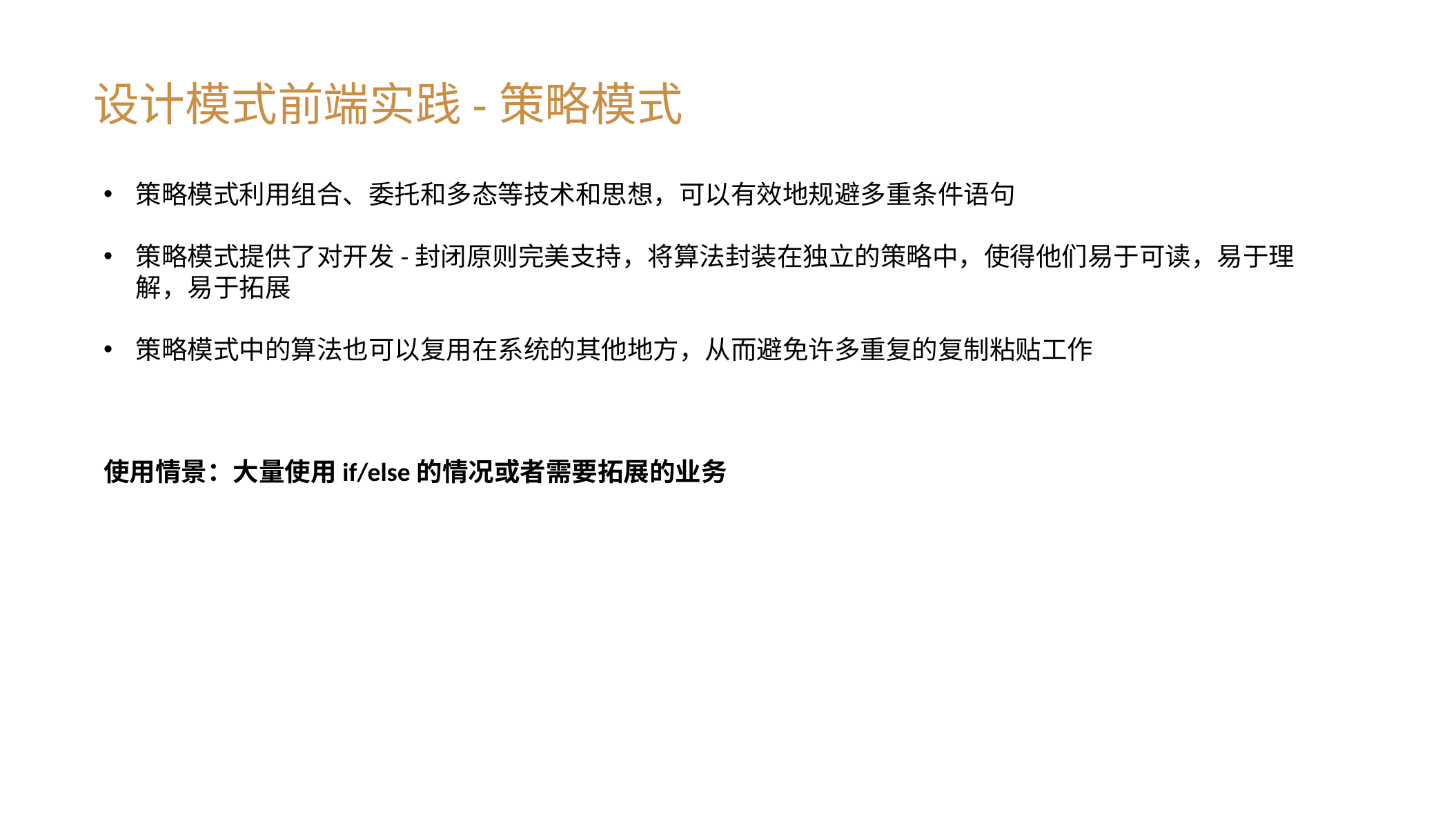

设计模式前端实践-策略模式
策略模式利用组合、委托和多态等技术和思想，可以有效地规避多重条件语句

策略模式提供了对开发-封闭原则完美支持，将算法封装在独立的策略中，使得他们易于可读，易于理解，易于拓展

策略模式中的算法也可以复用在系统的其他地方，从而避免许多重复的复制粘贴工作
使用情景：大量使用if/else的情况或者需要拓展的业务